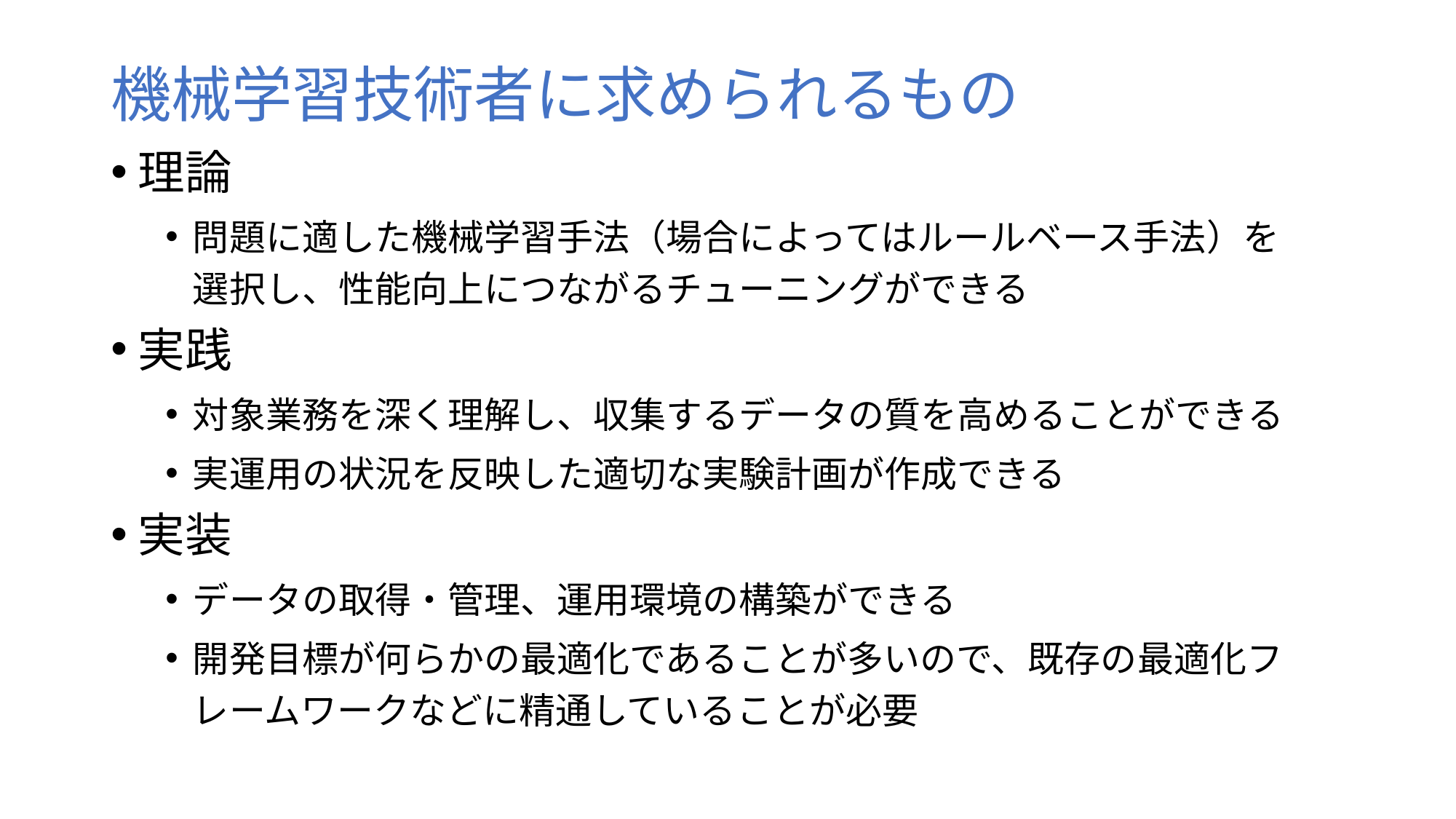

# 機械学習技術者に求められるもの
理論
問題に適した機械学習手法（場合によってはルールベース手法）を選択し、性能向上につながるチューニングができる
実践
対象業務を深く理解し、収集するデータの質を高めることができる
実運用の状況を反映した適切な実験計画が作成できる
実装
データの取得・管理、運用環境の構築ができる
開発目標が何らかの最適化であることが多いので、既存の最適化フレームワークなどに精通していることが必要